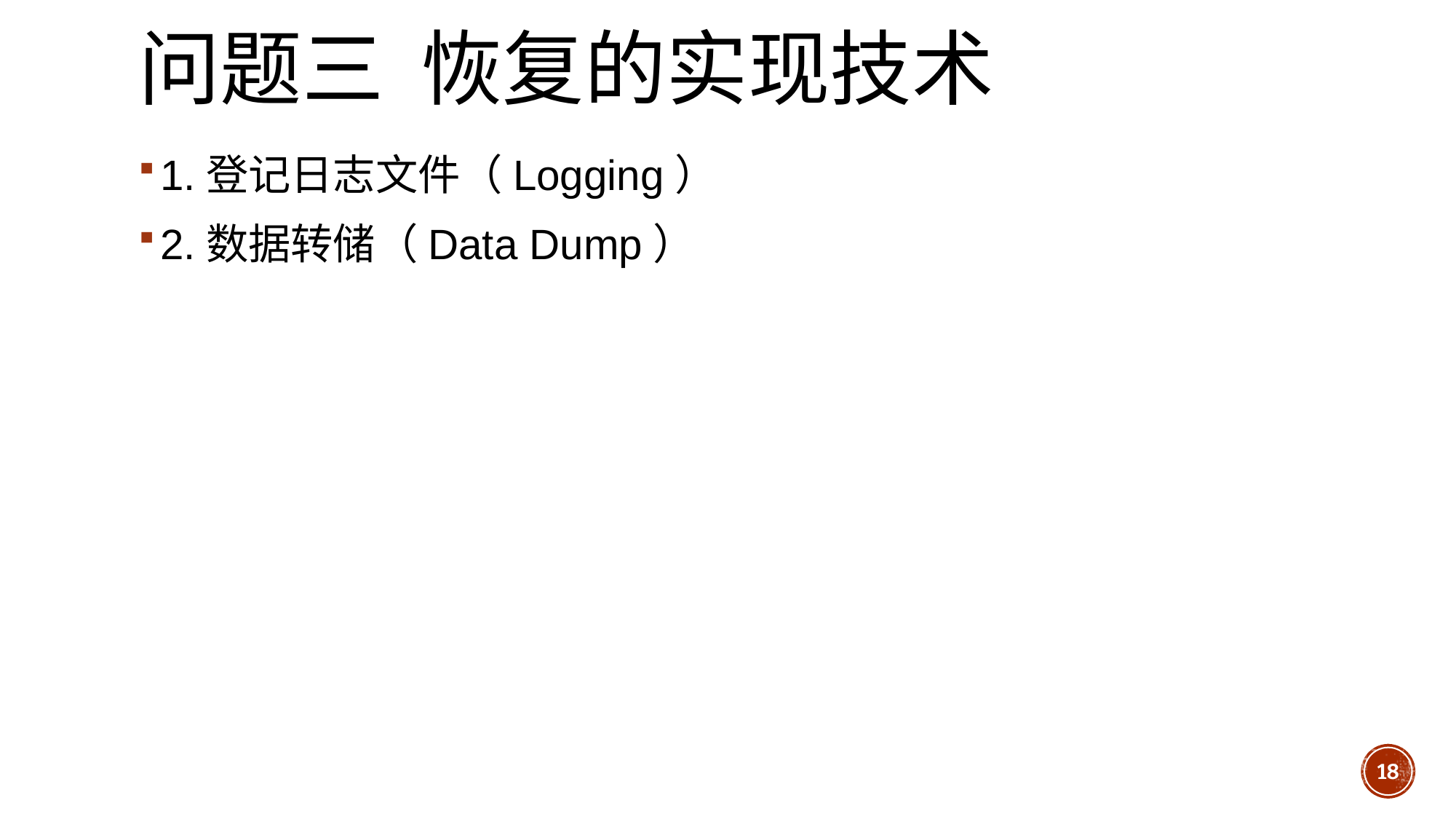

# 问题三  恢复的实现技术
1.登记日志文件（Logging）
2.数据转储（Data Dump）

18